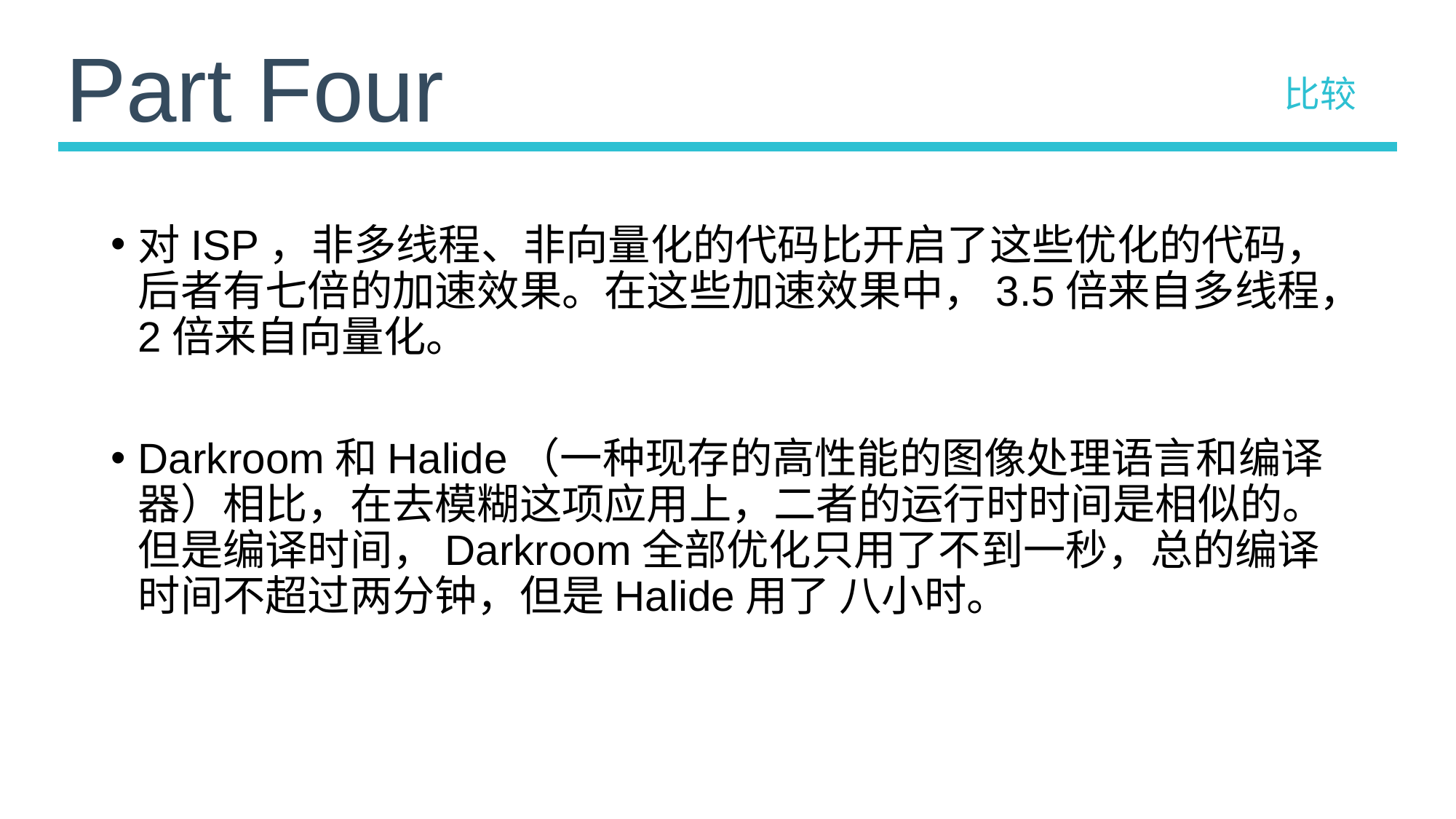

Part Four
比较
对ISP，非多线程、非向量化的代码比开启了这些优化的代码，后者有七倍的加速效果。在这些加速效果中，3.5倍来自多线程，2倍来自向量化。

Darkroom和Halide（一种现存的高性能的图像处理语言和编译器）相比，在去模糊这项应用上，二者的运行时时间是相似的。但是编译时间，Darkroom全部优化只用了不到一秒，总的编译时间不超过两分钟，但是Halide用了 八小时。